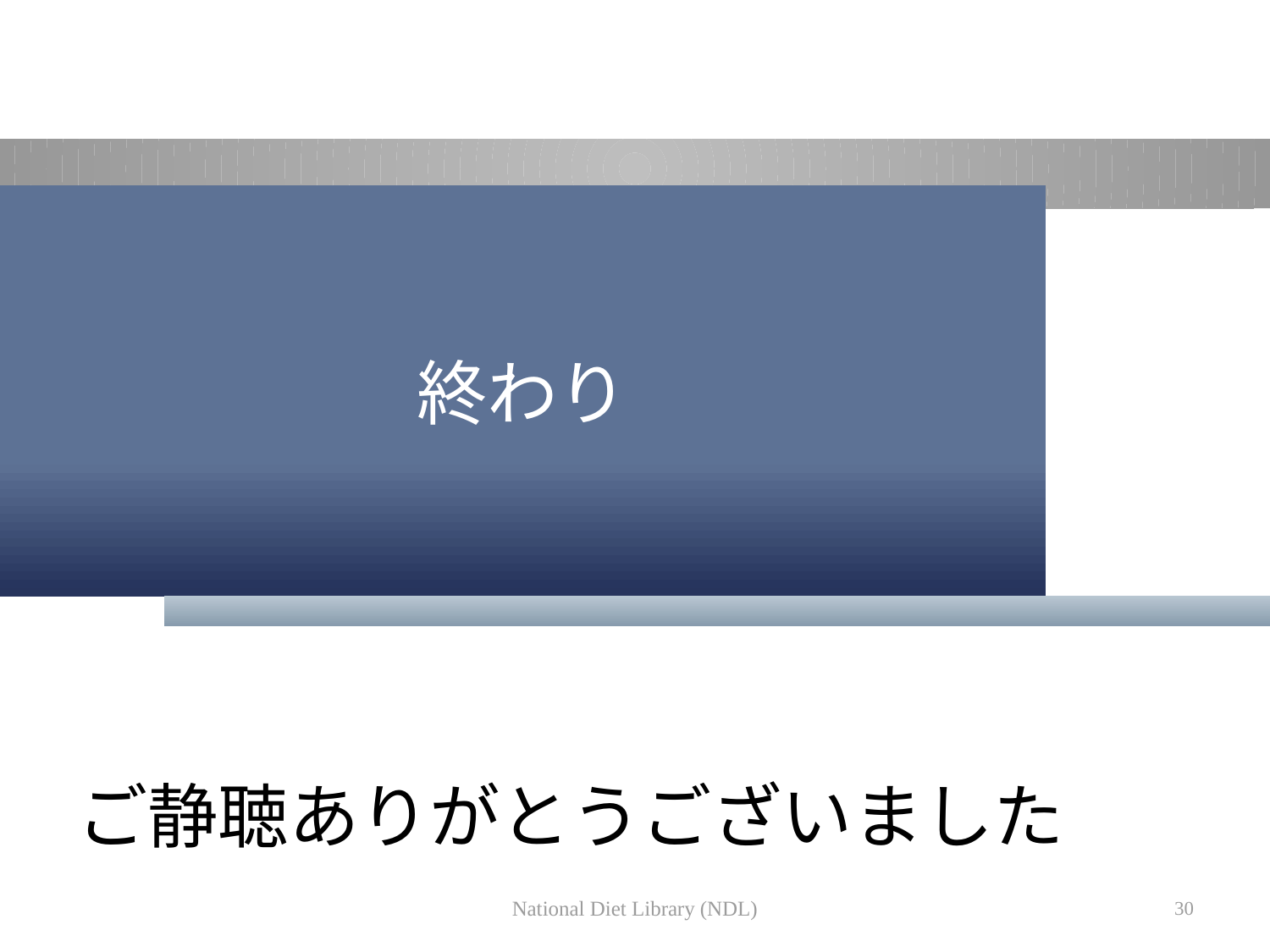

# 終わり
ご静聴ありがとうございました
National Diet Library (NDL)
30